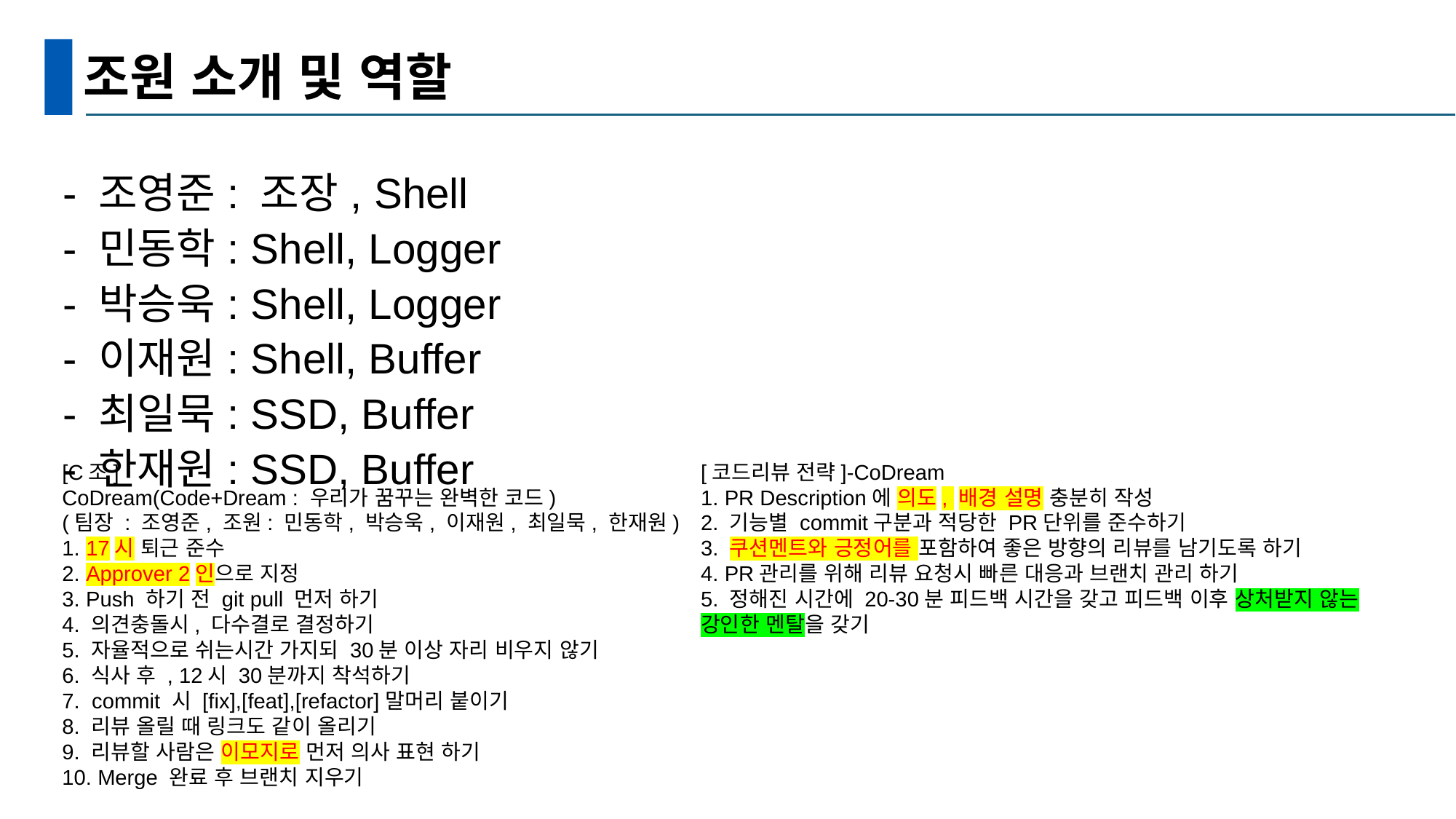

# 조원 소개 및 역할
- 조영준: 조장, Shell
- 민동학: Shell, Logger
- 박승욱: Shell, Logger
- 이재원: Shell, Buffer
- 최일묵: SSD, Buffer
- 한재원: SSD, Buffer
[C조]
CoDream(Code+Dream : 우리가 꿈꾸는 완벽한 코드)
(팀장 : 조영준, 조원: 민동학, 박승욱, 이재원, 최일묵, 한재원)
1. 17시 퇴근 준수
2. Approver 2인으로 지정
3. Push 하기 전 git pull 먼저 하기
4. 의견충돌시, 다수결로 결정하기
5. 자율적으로 쉬는시간 가지되 30분 이상 자리 비우지 않기
6. 식사 후 , 12시 30분까지 착석하기
7.  commit 시 [fix],[feat],[refactor]말머리 붙이기
8. 리뷰 올릴 때 링크도 같이 올리기
9. 리뷰할 사람은 이모지로 먼저 의사 표현 하기
10. Merge 완료 후 브랜치 지우기

[코드리뷰 전략]-CoDream
1. PR Description에 의도, 배경 설명 충분히 작성
2. 기능별 commit구분과 적당한 PR단위를 준수하기
3. 쿠션멘트와 긍정어를 포함하여 좋은 방향의 리뷰를 남기도록 하기
4. PR관리를 위해 리뷰 요청시 빠른 대응과 브랜치 관리 하기
5. 정해진 시간에 20-30분 피드백 시간을 갖고 피드백 이후 상처받지 않는 강인한 멘탈을 갖기